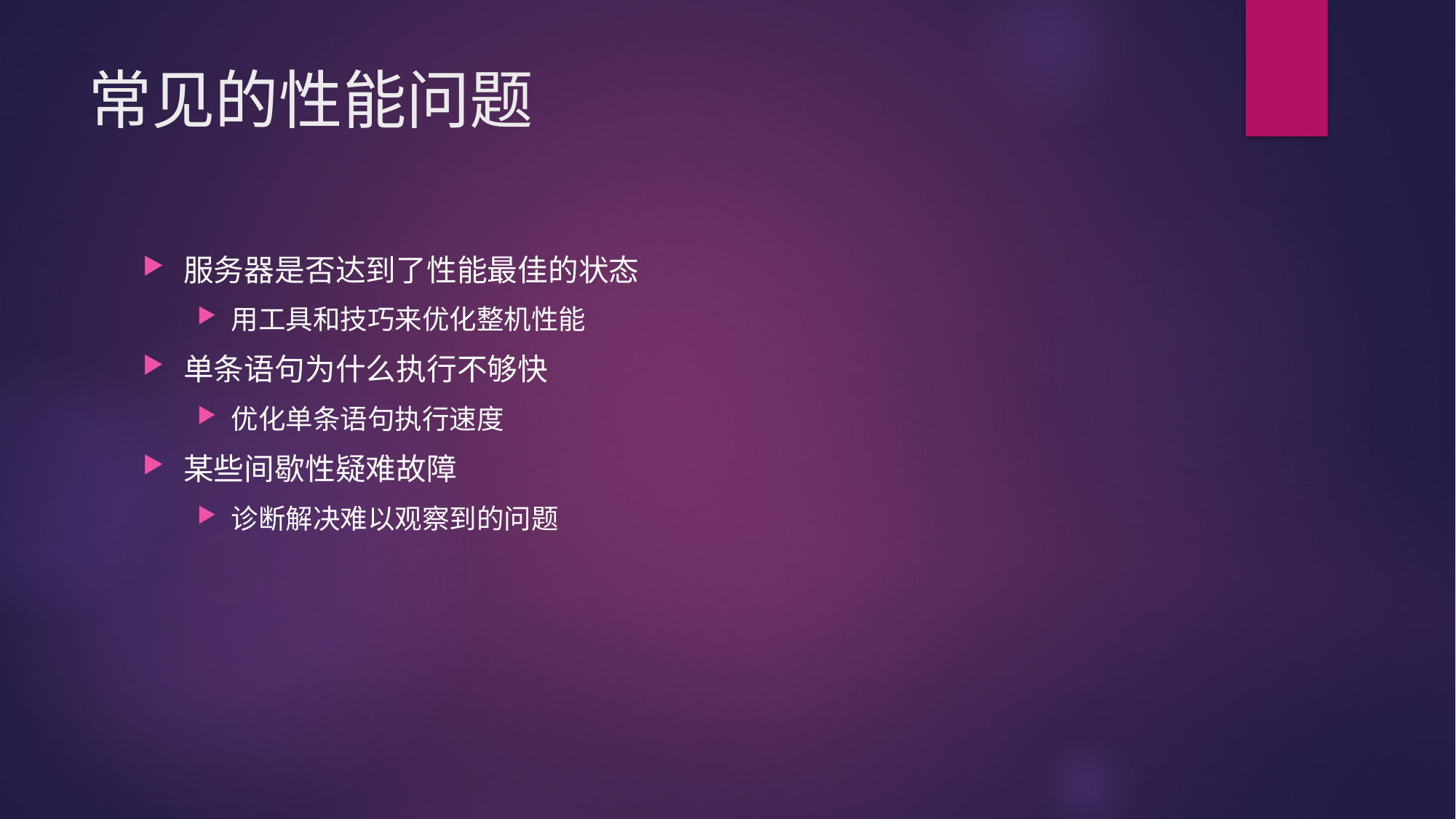

# 常见的性能问题
服务器是否达到了性能最佳的状态
用工具和技巧来优化整机性能
单条语句为什么执行不够快
优化单条语句执行速度
某些间歇性疑难故障
诊断解决难以观察到的问题